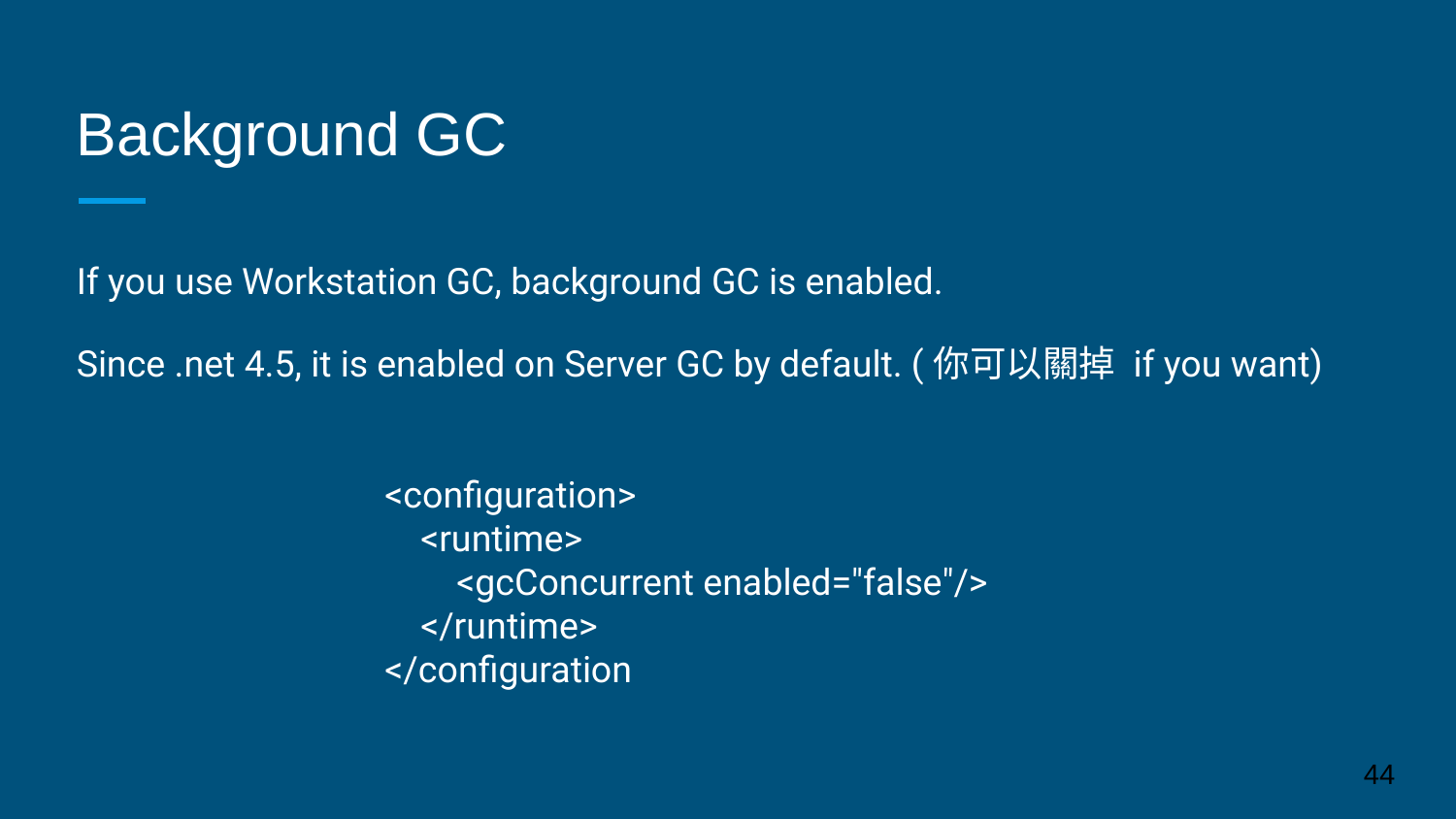

# Background GC
If you use Workstation GC, background GC is enabled.
Since .net 4.5, it is enabled on Server GC by default. (你可以關掉 if you want)

<configuration>
    <runtime>
        <gcConcurrent enabled="false"/>
    </runtime>
</configuration
44